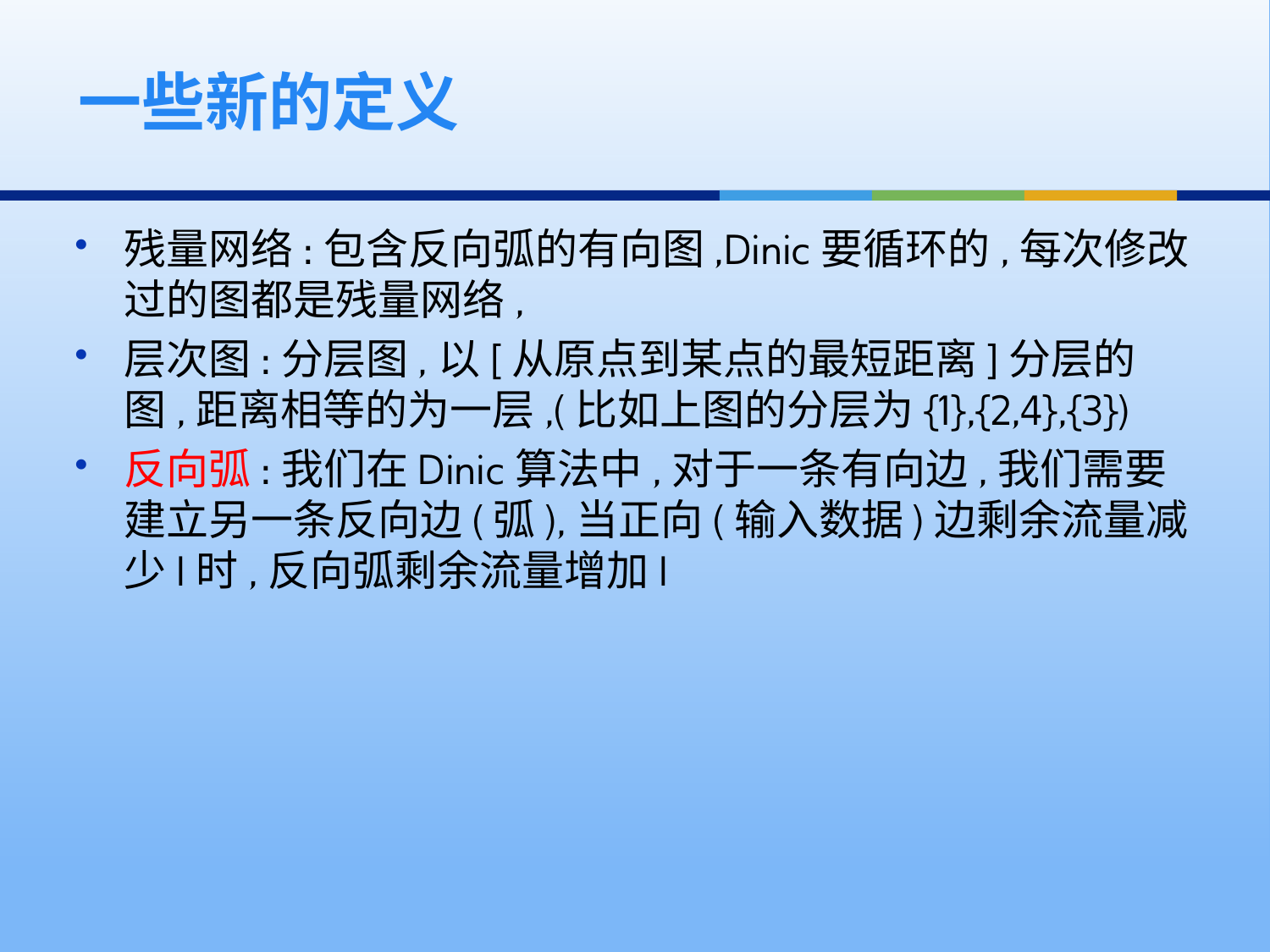

一些新的定义
残量网络:包含反向弧的有向图,Dinic要循环的,每次修改过的图都是残量网络,
层次图:分层图,以[从原点到某点的最短距离]分层的图,距离相等的为一层,(比如上图的分层为{1},{2,4},{3})
反向弧:我们在Dinic算法中,对于一条有向边,我们需要建立另一条反向边(弧),当正向(输入数据)边剩余流量减少I时,反向弧剩余流量增加I